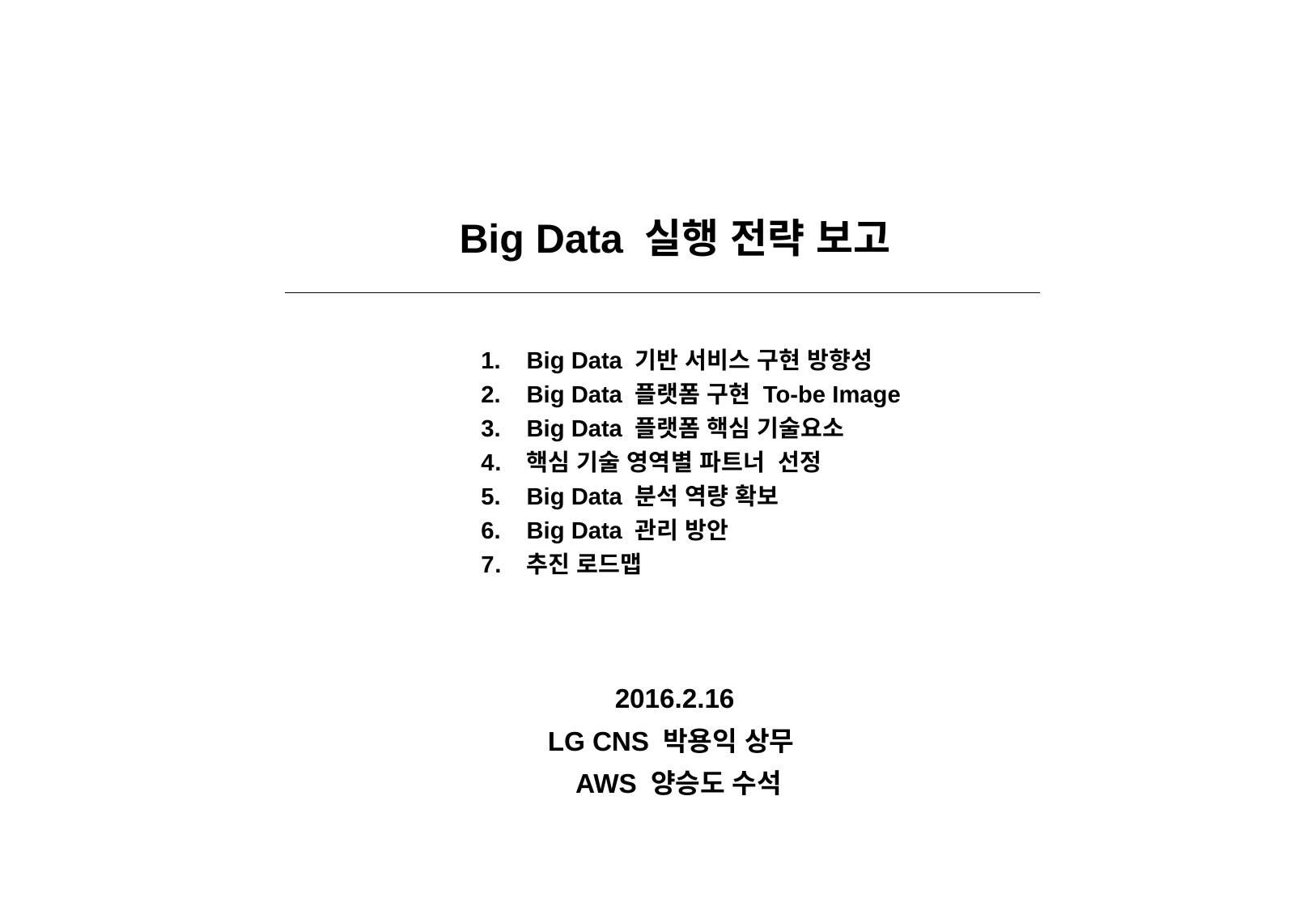

Big Data 실행 전략 보고
Big Data 기반 서비스 구현 방향성
Big Data 플랫폼 구현 To-be Image
Big Data 플랫폼 핵심 기술요소
핵심 기술 영역별 파트너  선정
Big Data 분석 역량 확보
Big Data 관리 방안
추진 로드맵

2016.2.16
LG CNS 박용익 상무
 AWS 양승도 수석